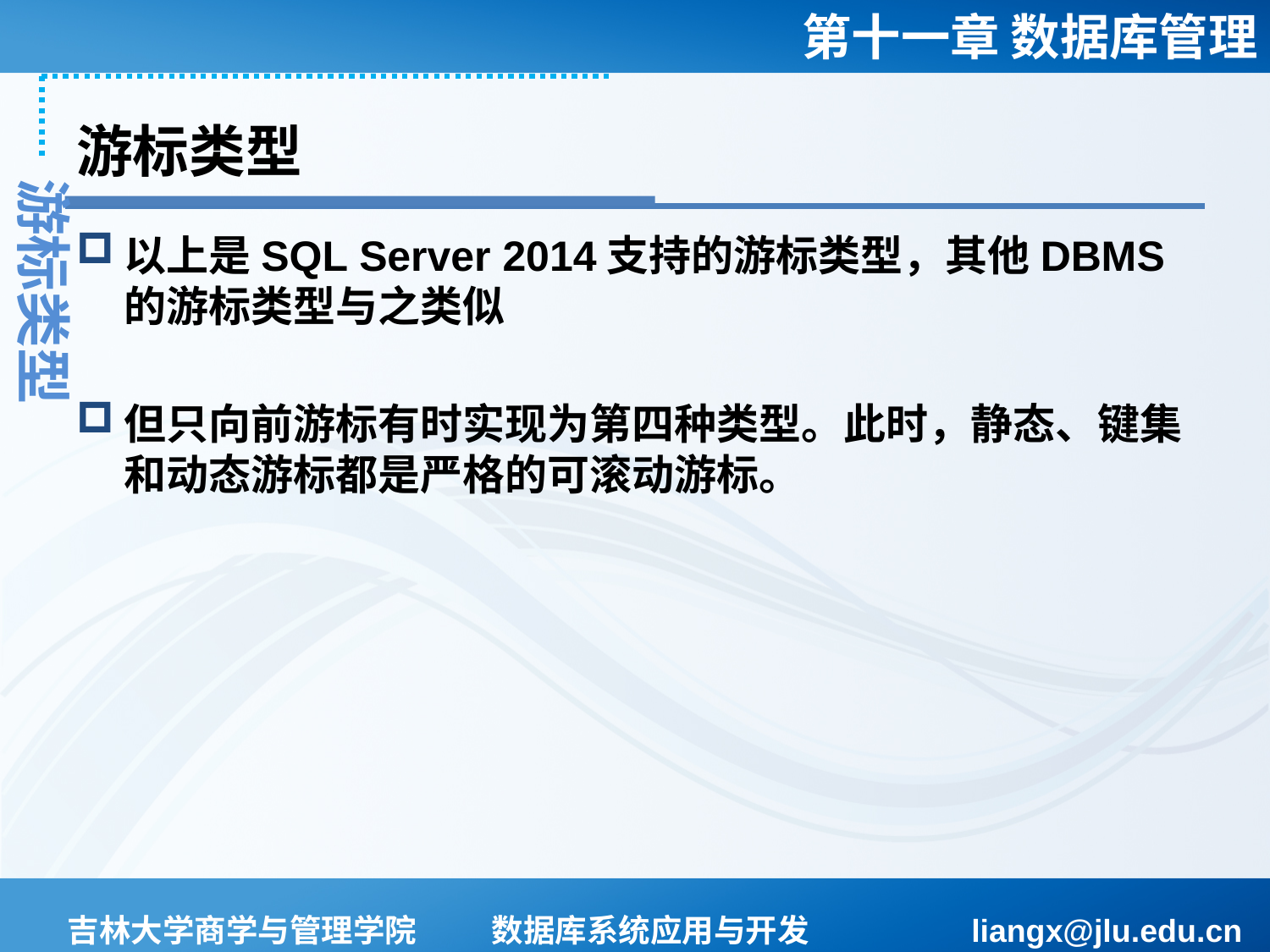

# 游标类型
游标类型
以上是SQL Server 2014支持的游标类型，其他DBMS的游标类型与之类似

但只向前游标有时实现为第四种类型。此时，静态、键集和动态游标都是严格的可滚动游标。